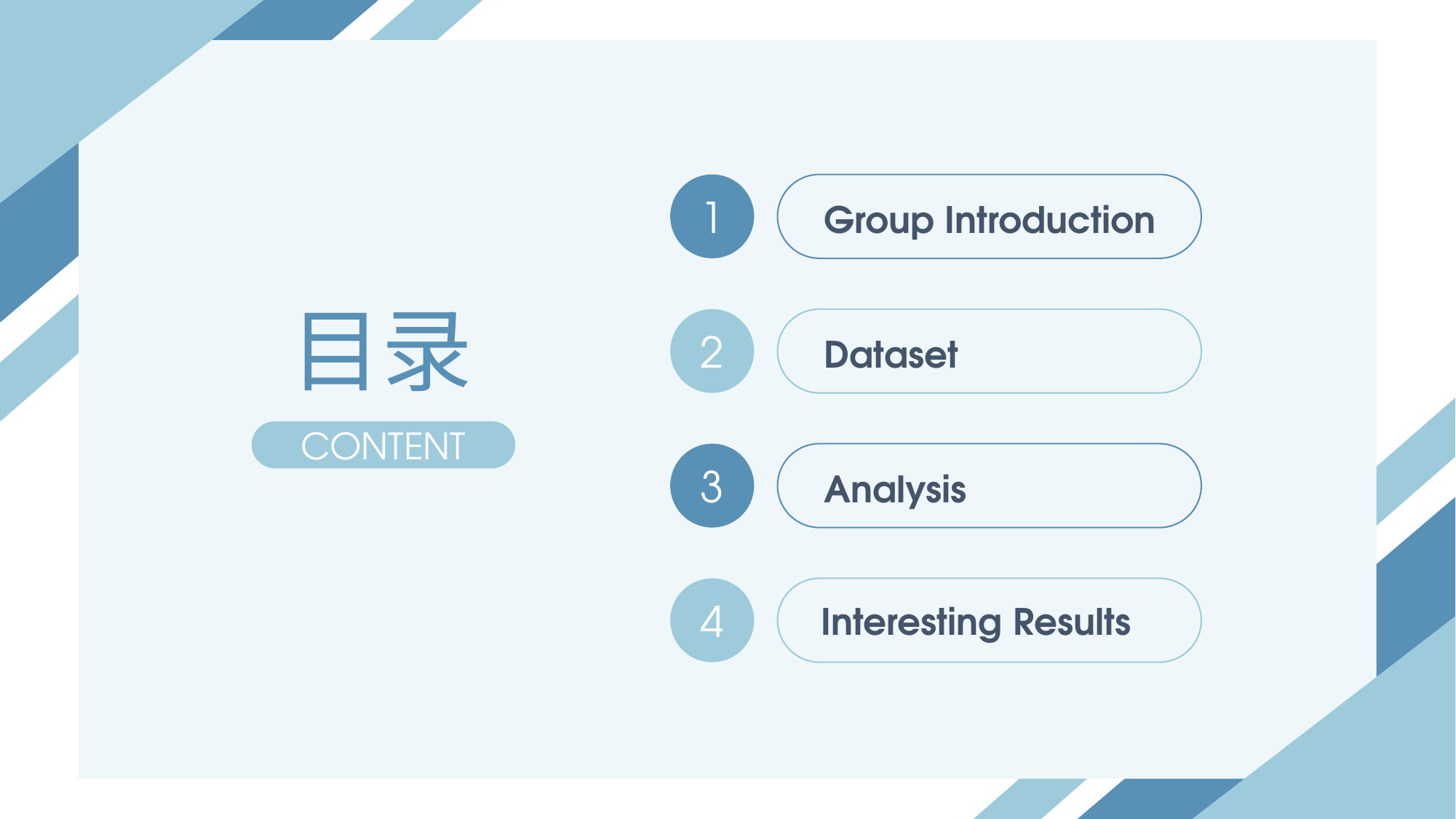

1
  Group Introduction
目录
CONTENT
2
  Dataset
3
  Analysis
4
  Interesting Results